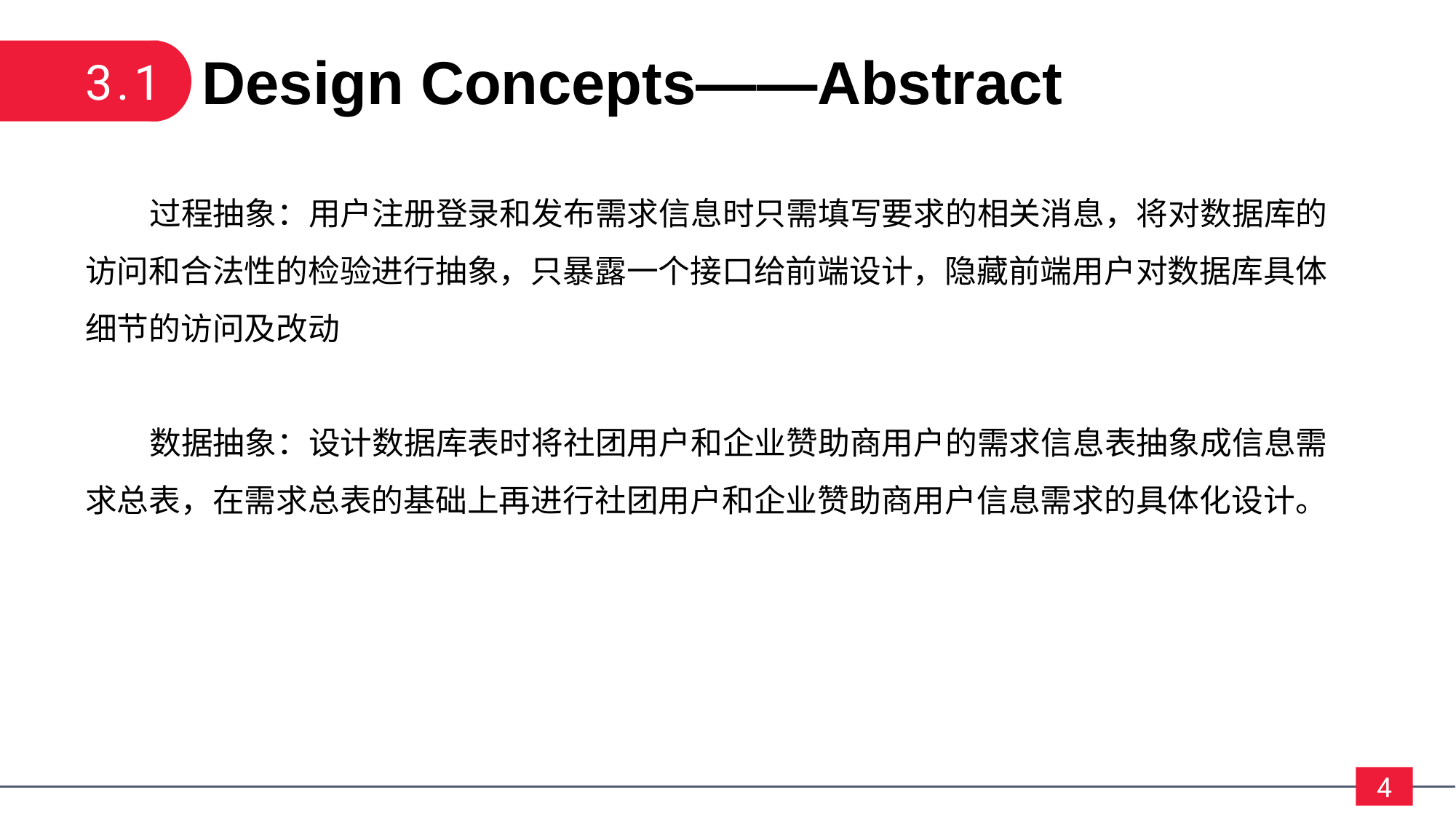

Design Concepts——Abstract

3.1
        过程抽象：用户注册登录和发布需求信息时只需填写要求的相关消息，将对数据库的访问和合法性的检验进行抽象，只暴露一个接口给前端设计，隐藏前端用户对数据库具体细节的访问及改动

        数据抽象：设计数据库表时将社团用户和企业赞助商用户的需求信息表抽象成信息需求总表，在需求总表的基础上再进行社团用户和企业赞助商用户信息需求的具体化设计。

4